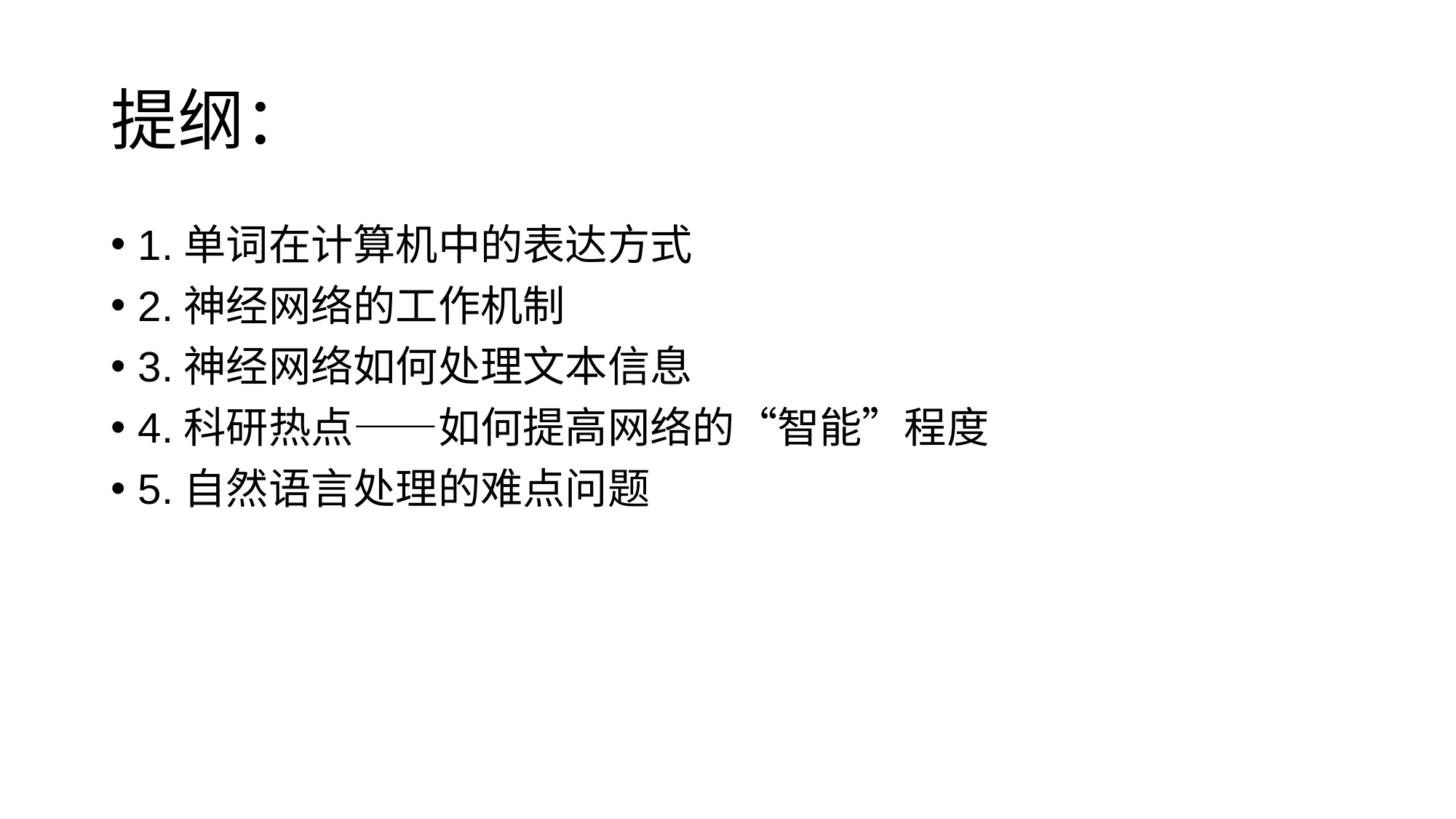

# 提纲：
1.单词在计算机中的表达方式
2.神经网络的工作机制
3.神经网络如何处理文本信息
4.科研热点——如何提高网络的“智能”程度
5.自然语言处理的难点问题